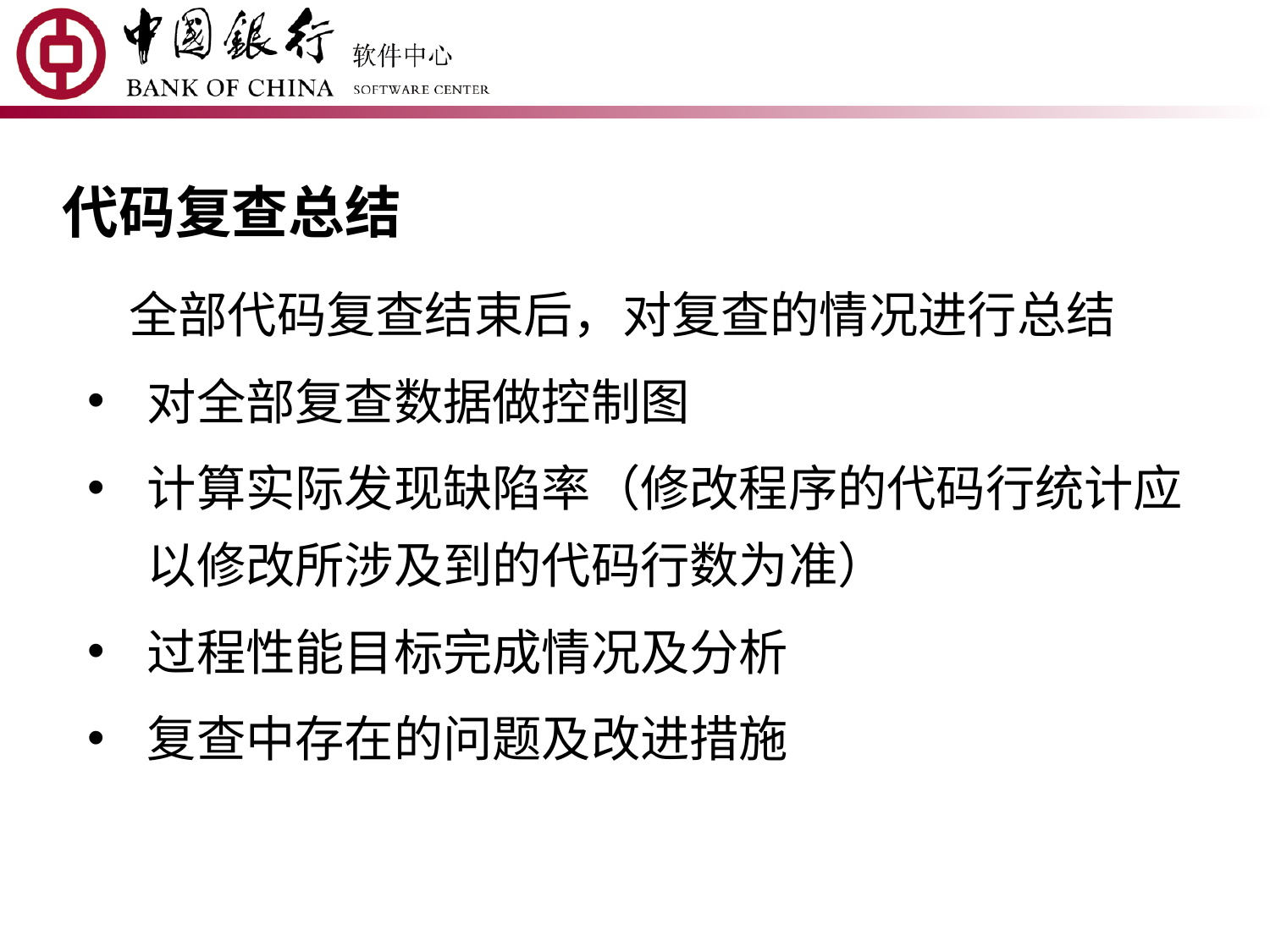

#
代码复查总结
     全部代码复查结束后，对复查的情况进行总结
对全部复查数据做控制图
计算实际发现缺陷率（修改程序的代码行统计应以修改所涉及到的代码行数为准）
过程性能目标完成情况及分析
复查中存在的问题及改进措施